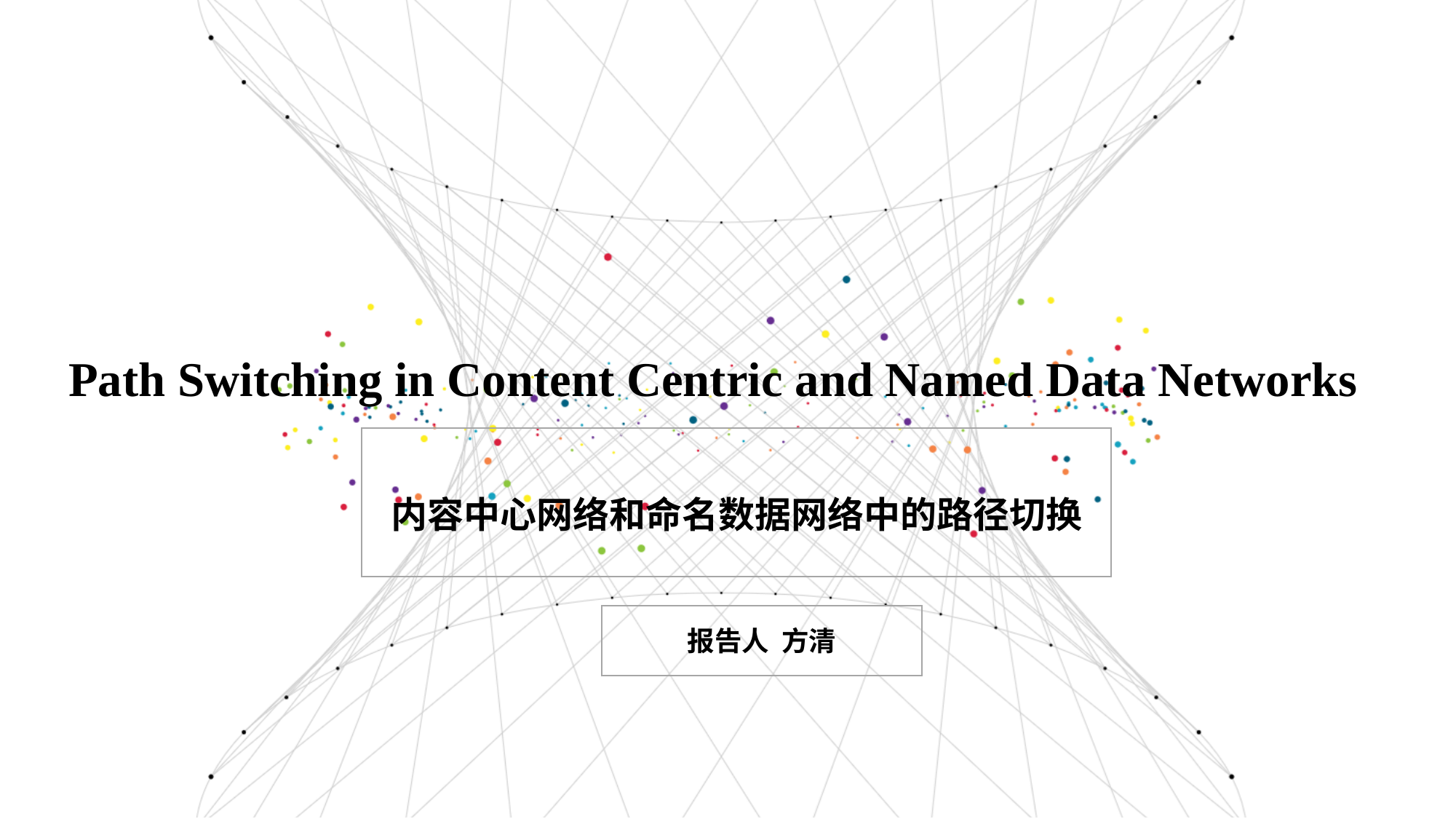

Path Switching in Content Centric and Named Data Networks
内容中心网络和命名数据网络中的路径切换
报告人  方清